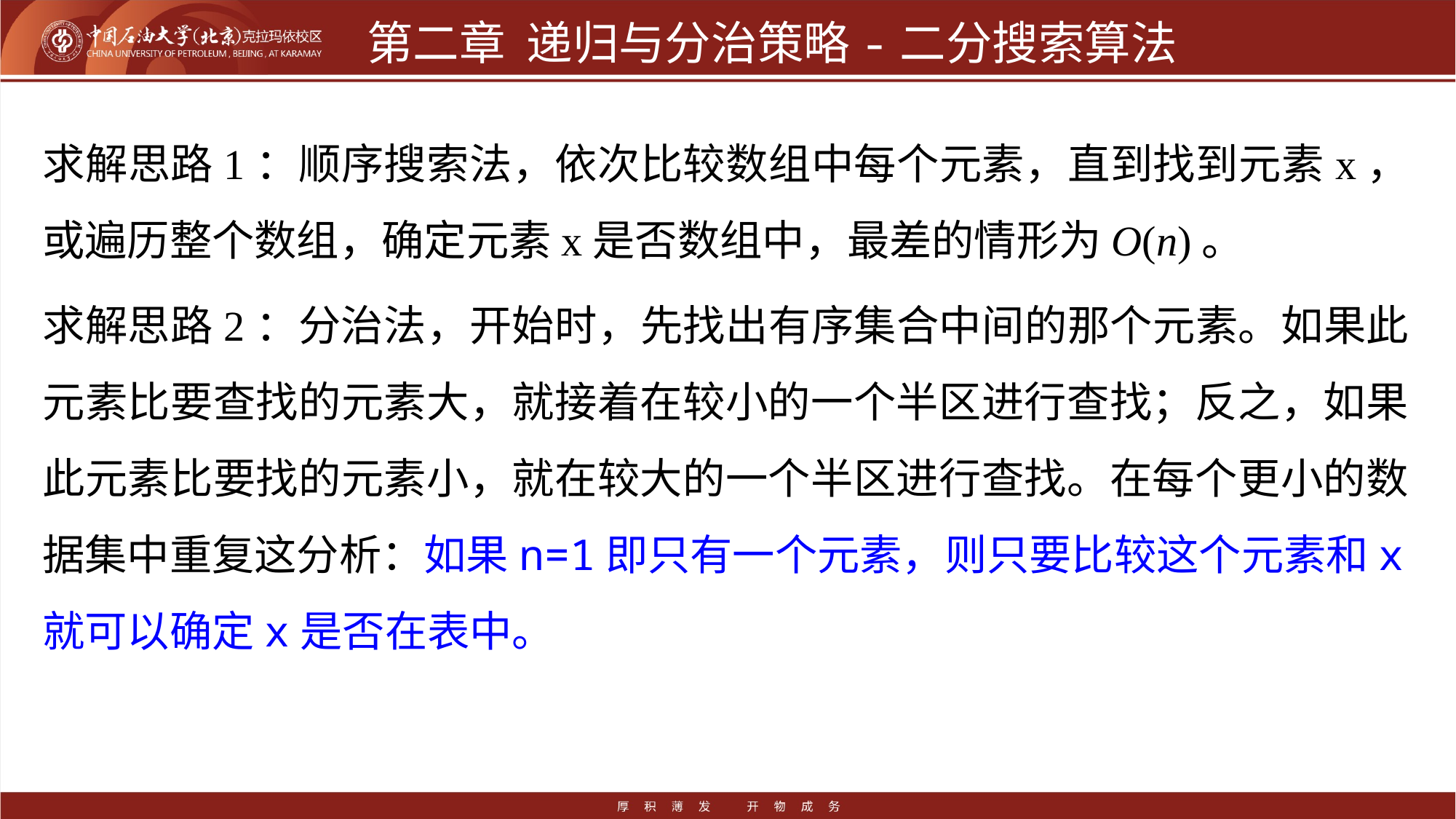

# 第二章  递归与分治策略-二分搜索算法
求解思路1：顺序搜索法，依次比较数组中每个元素，直到找到元素x，或遍历整个数组，确定元素x是否数组中，最差的情形为O(n)。
求解思路2：分治法，开始时，先找出有序集合中间的那个元素。如果此元素比要查找的元素大，就接着在较小的一个半区进行查找；反之，如果此元素比要找的元素小，就在较大的一个半区进行查找。在每个更小的数据集中重复这分析：如果n=1即只有一个元素，则只要比较这个元素和x就可以确定x是否在表中。